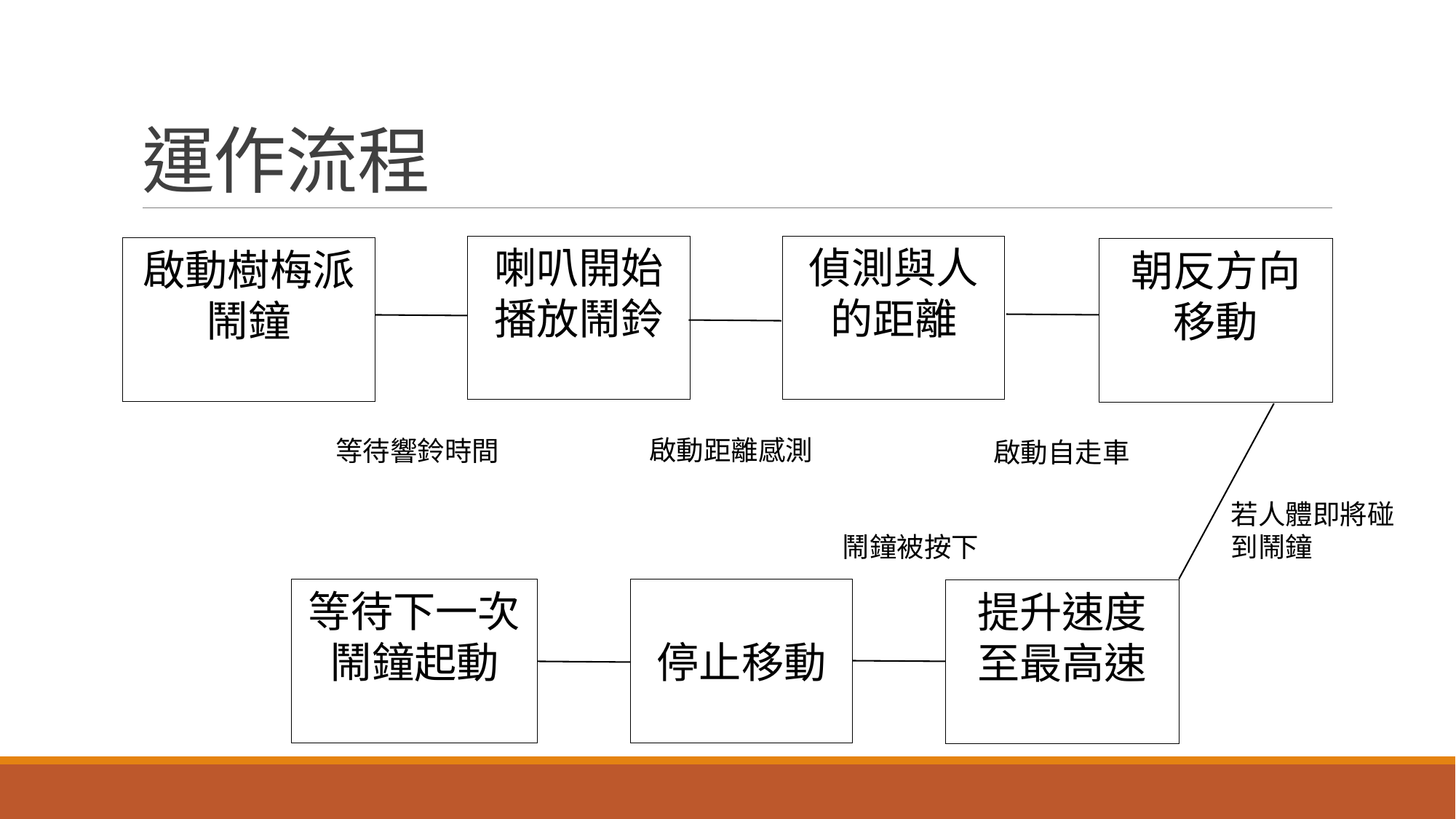

# 運作流程
偵測與人的距離

喇叭開始播放鬧鈴

啟動樹梅派鬧鐘

朝反方向移動

啟動距離感測
等待響鈴時間
啟動自走車
若人體即將碰到鬧鐘
鬧鐘被按下
等待下一次鬧鐘起動

停止移動

提升速度至最高速